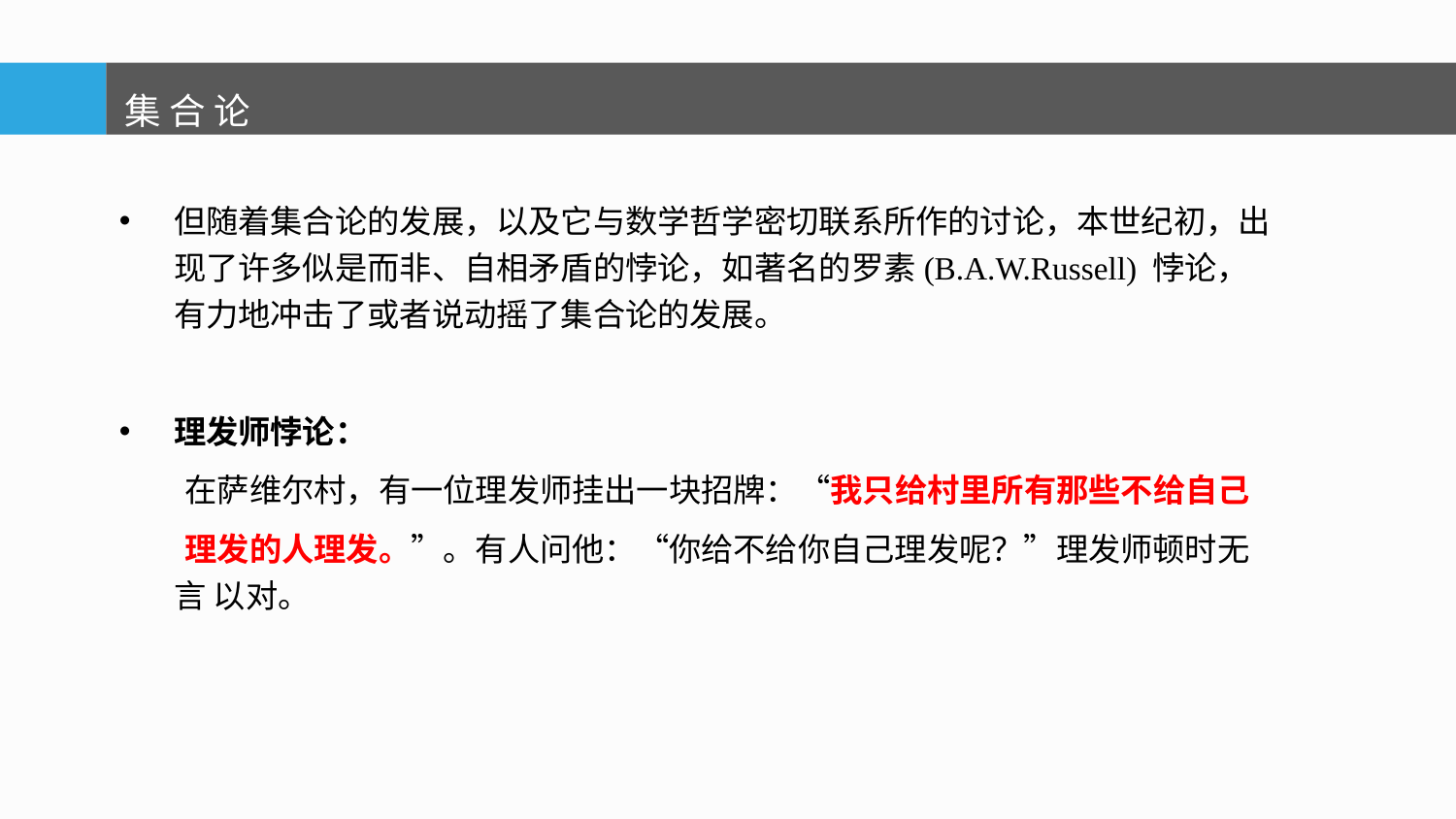

集 合 论

但随着集合论的发展，以及它与数学哲学密切联系所作的讨论，本世纪初，出现了许多似是而非、自相矛盾的悖论，如著名的罗素(B.A.W.Russell) 悖论，有力地冲击了或者说动摇了集合论的发展。

理发师悖论：
        在萨维尔村，有一位理发师挂出一块招牌：“我只给村里所有那些不给自己
        理发的人理发。”。有人问他：“你给不给你自己理发呢？”理发师顿时无言 以对。